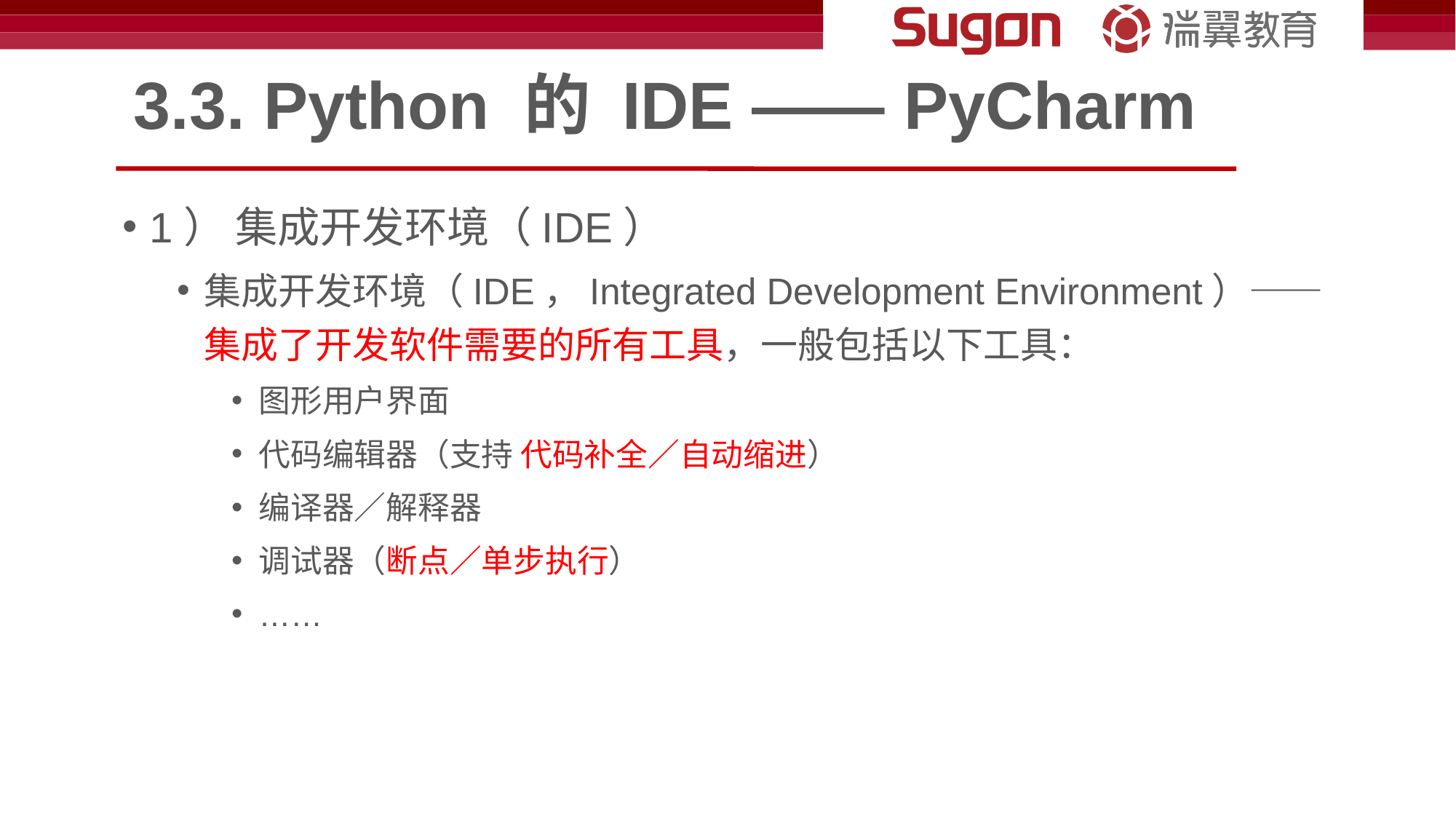

# 3.3. Python 的 IDE —— PyCharm
1） 集成开发环境（IDE）
集成开发环境（IDE，Integrated Development Environment）—— 集成了开发软件需要的所有工具，一般包括以下工具：
图形用户界面
代码编辑器（支持 代码补全／自动缩进）
编译器／解释器
调试器（断点／单步执行）
……